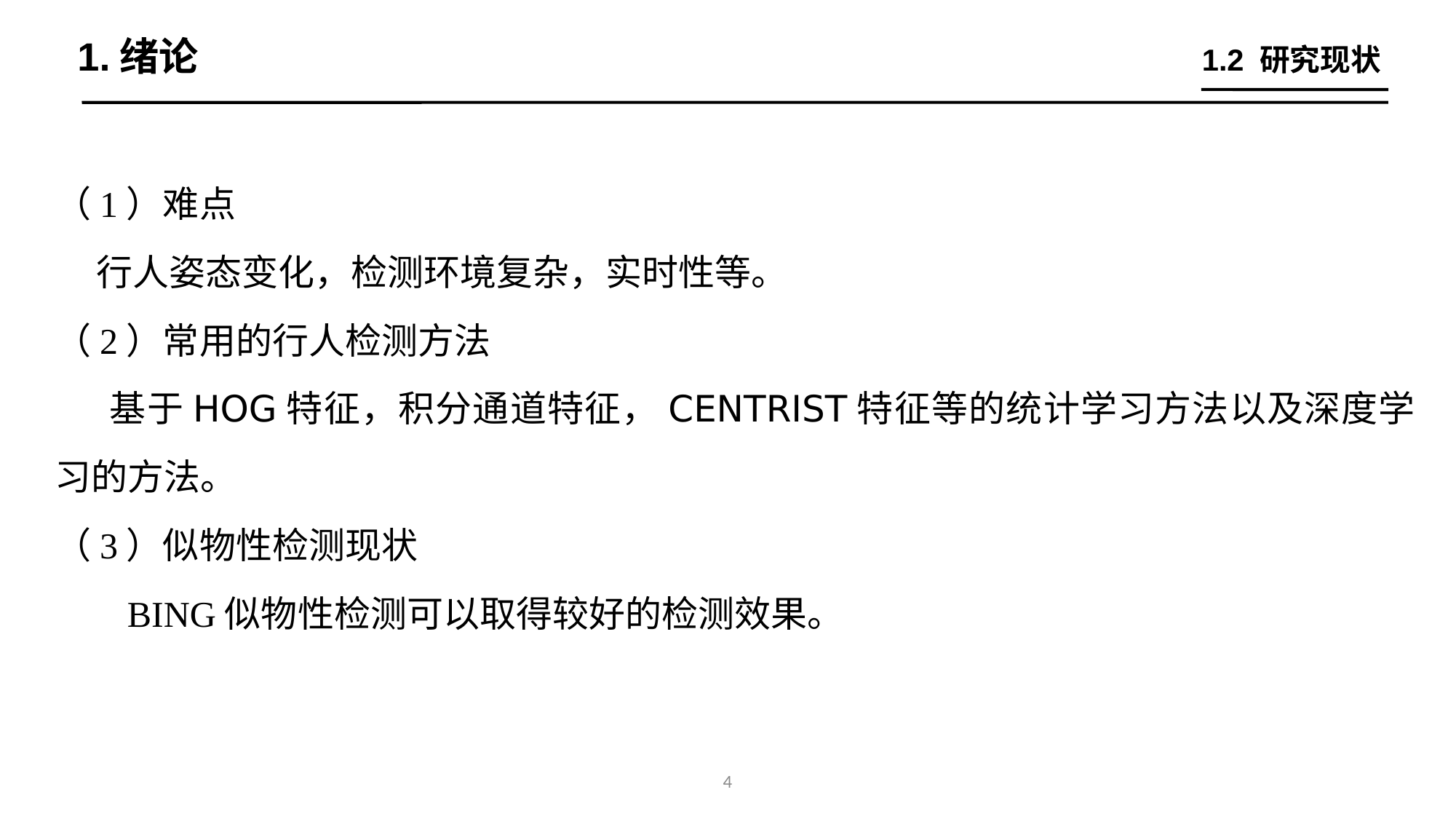

1.绪论
1.2 研究现状

（1）难点
    行人姿态变化，检测环境复杂，实时性等。
（2）常用的行人检测方法
     基于HOG特征，积分通道特征，CENTRIST特征等的统计学习方法以及深度学习的方法。
（3）似物性检测现状
        BING似物性检测可以取得较好的检测效果。
4